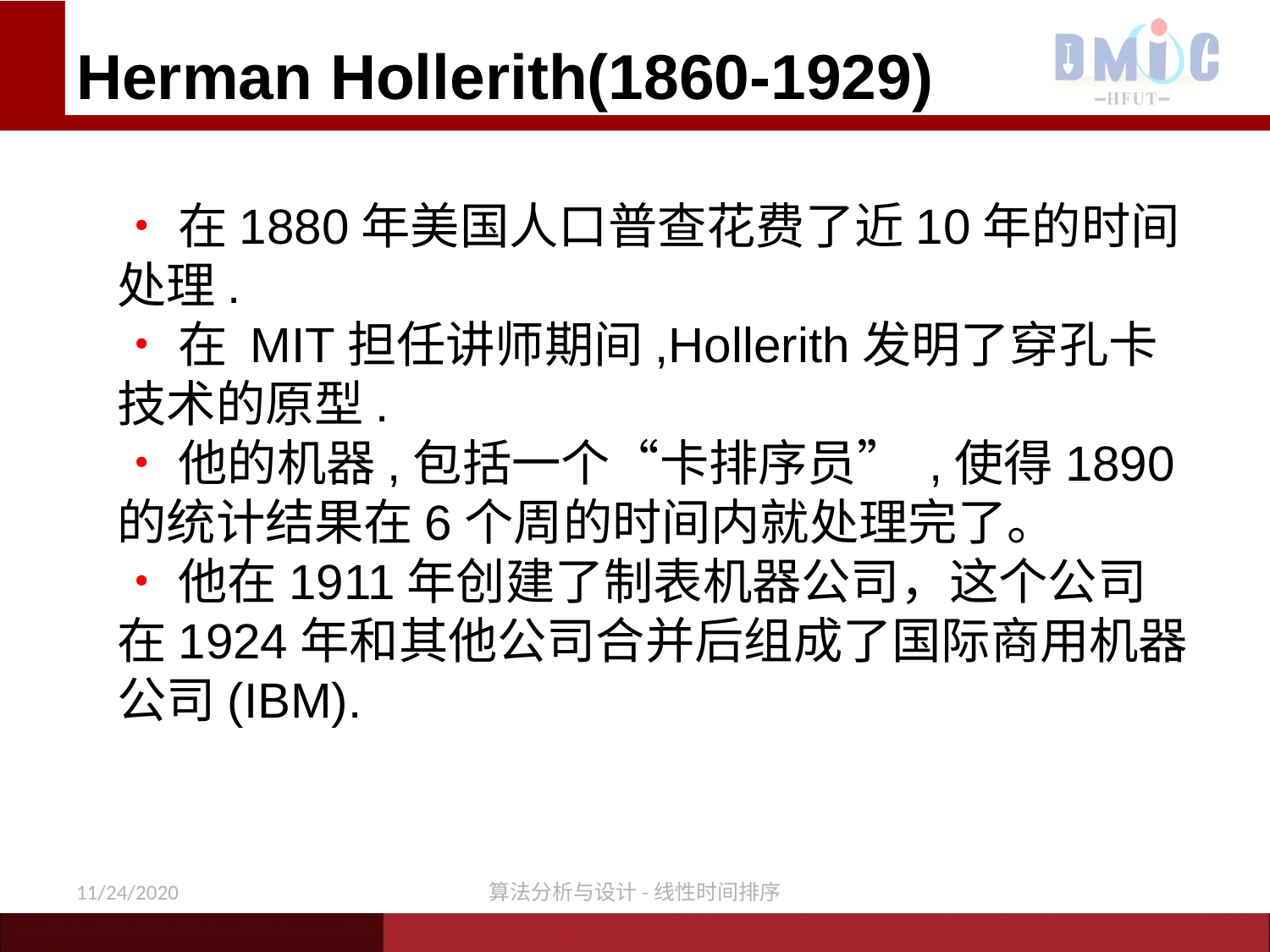

Herman Hollerith(1860-1929)
•在1880年美国人口普查花费了近10年的时间处理.
•在 MIT担任讲师期间,Hollerith发明了穿孔卡技术的原型.
•他的机器,包括一个“卡排序员” ,使得1890的统计结果在6个周的时间内就处理完了。
•他在1911年创建了制表机器公司，这个公司在1924年和其他公司合并后组成了国际商用机器公司(IBM).
11/24/2020
算法分析与设计-线性时间排序